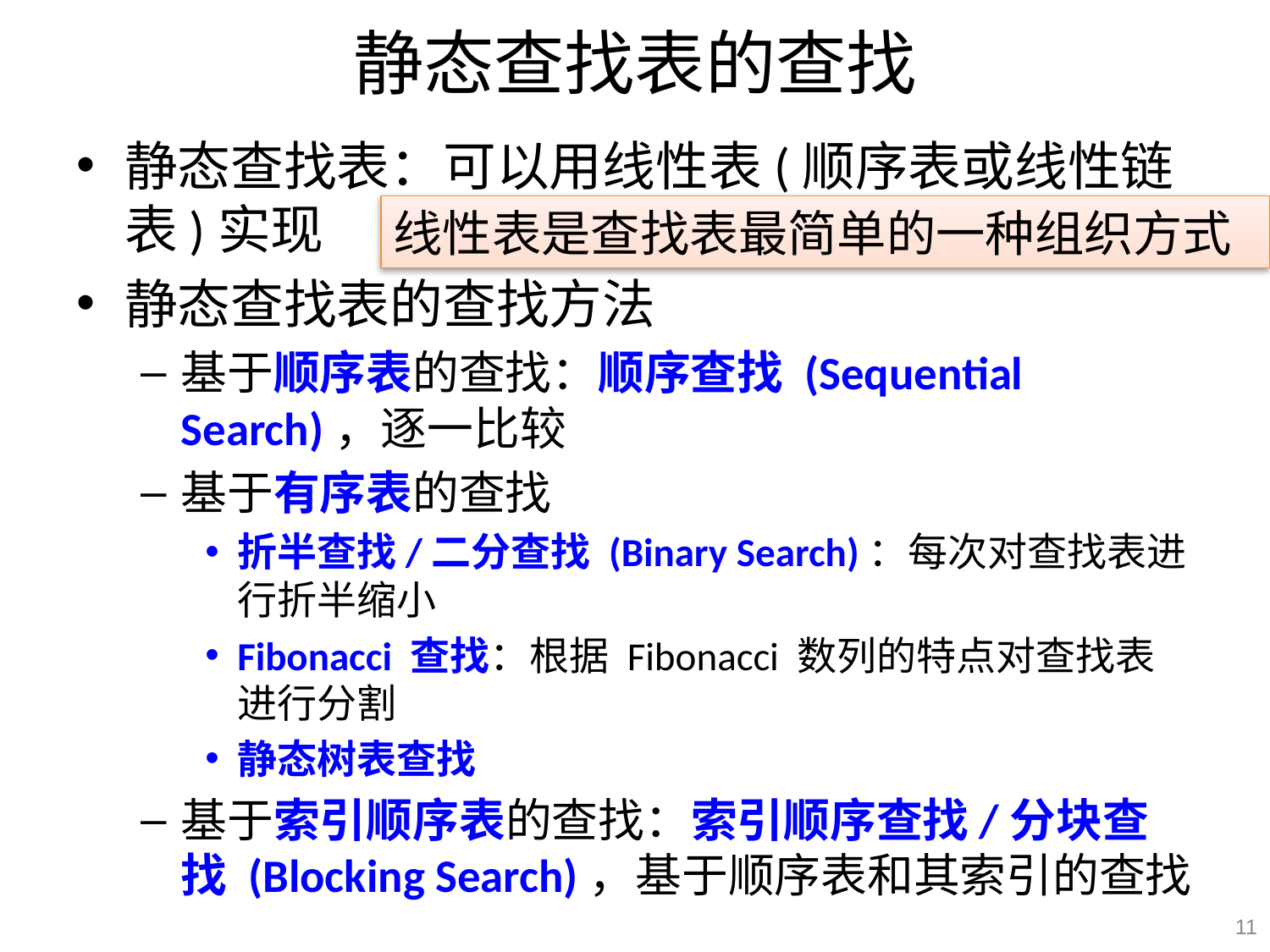

# 静态查找表的查找
静态查找表：可以用线性表(顺序表或线性链表)实现
静态查找表的查找方法
基于顺序表的查找：顺序查找 (Sequential Search)，逐一比较
基于有序表的查找
折半查找/二分查找 (Binary Search)：每次对查找表进行折半缩小
Fibonacci 查找：根据 Fibonacci 数列的特点对查找表进行分割
静态树表查找
基于索引顺序表的查找：索引顺序查找/分块查找 (Blocking Search)，基于顺序表和其索引的查找
线性表是查找表最简单的一种组织方式
11